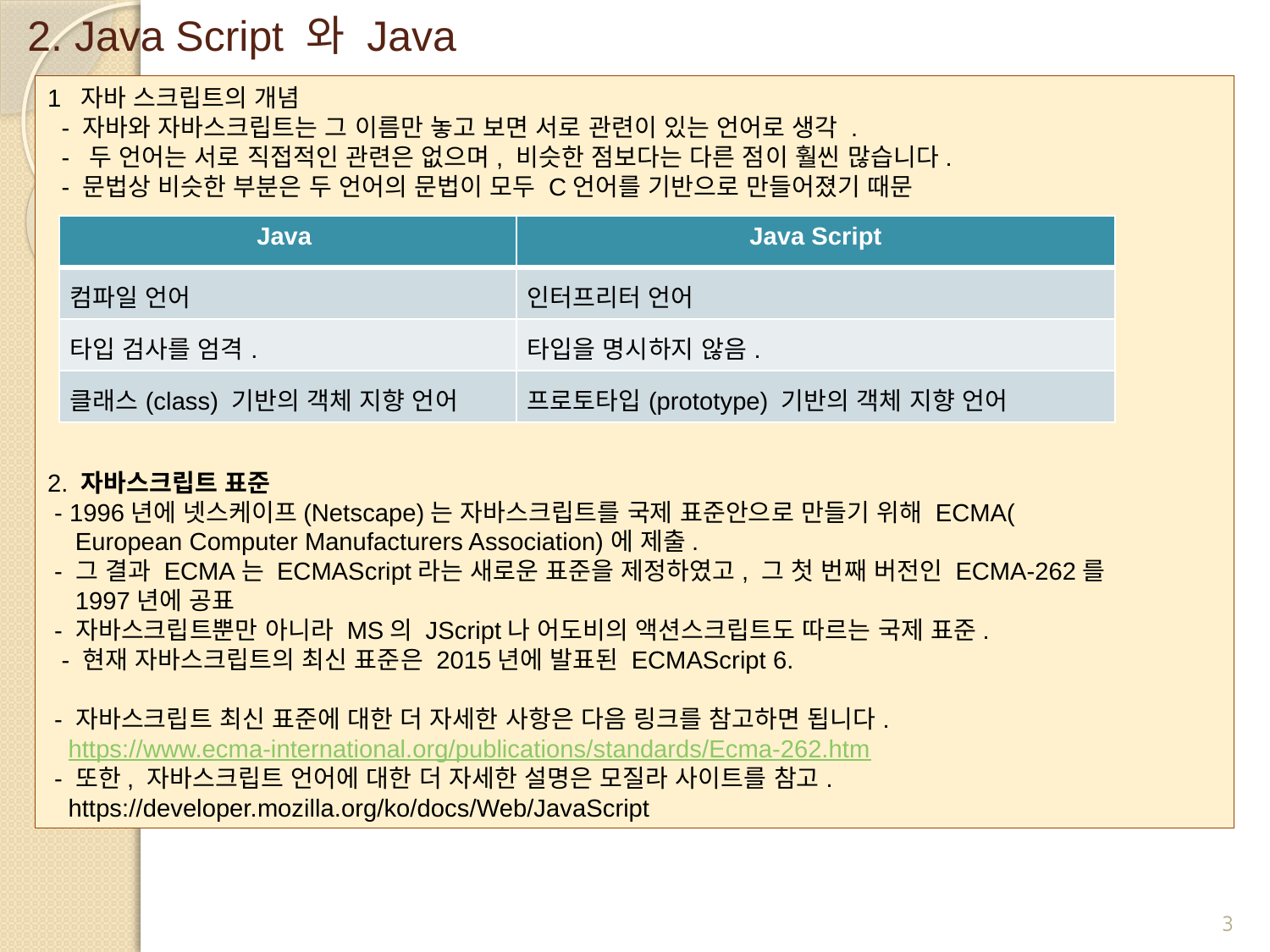

# 2. Java Script 와 Java
1  자바 스크립트의 개념
  - 자바와 자바스크립트는 그 이름만 놓고 보면 서로 관련이 있는 언어로 생각 .
  -  두 언어는 서로 직접적인 관련은 없으며, 비슷한 점보다는 다른 점이 훨씬 많습니다.
  - 문법상 비슷한 부분은 두 언어의 문법이 모두 C언어를 기반으로 만들어졌기 때문

2. 자바스크립트 표준
 - 1996년에 넷스케이프(Netscape)는 자바스크립트를 국제 표준안으로 만들기 위해 ECMA(
    European Computer Manufacturers Association)에 제출.
 - 그 결과 ECMA는 ECMAScript라는 새로운 표준을 제정하였고, 그 첫 번째 버전인 ECMA-262를
    1997년에 공표
 - 자바스크립트뿐만 아니라 MS의 JScript나 어도비의 액션스크립트도 따르는 국제 표준.
  - 현재 자바스크립트의 최신 표준은 2015년에 발표된 ECMAScript 6.

 - 자바스크립트 최신 표준에 대한 더 자세한 사항은 다음 링크를 참고하면 됩니다.
   https://www.ecma-international.org/publications/standards/Ecma-262.htm
 - 또한, 자바스크립트 언어에 대한 더 자세한 설명은 모질라 사이트를 참고.
   https://developer.mozilla.org/ko/docs/Web/JavaScript
| Java | Java Script |
| --- | --- |
| 컴파일 언어 | 인터프리터 언어 |
| 타입 검사를 엄격. | 타입을 명시하지 않음. |
| 클래스(class) 기반의 객체 지향 언어 | 프로토타입(prototype) 기반의 객체 지향 언어 |
3